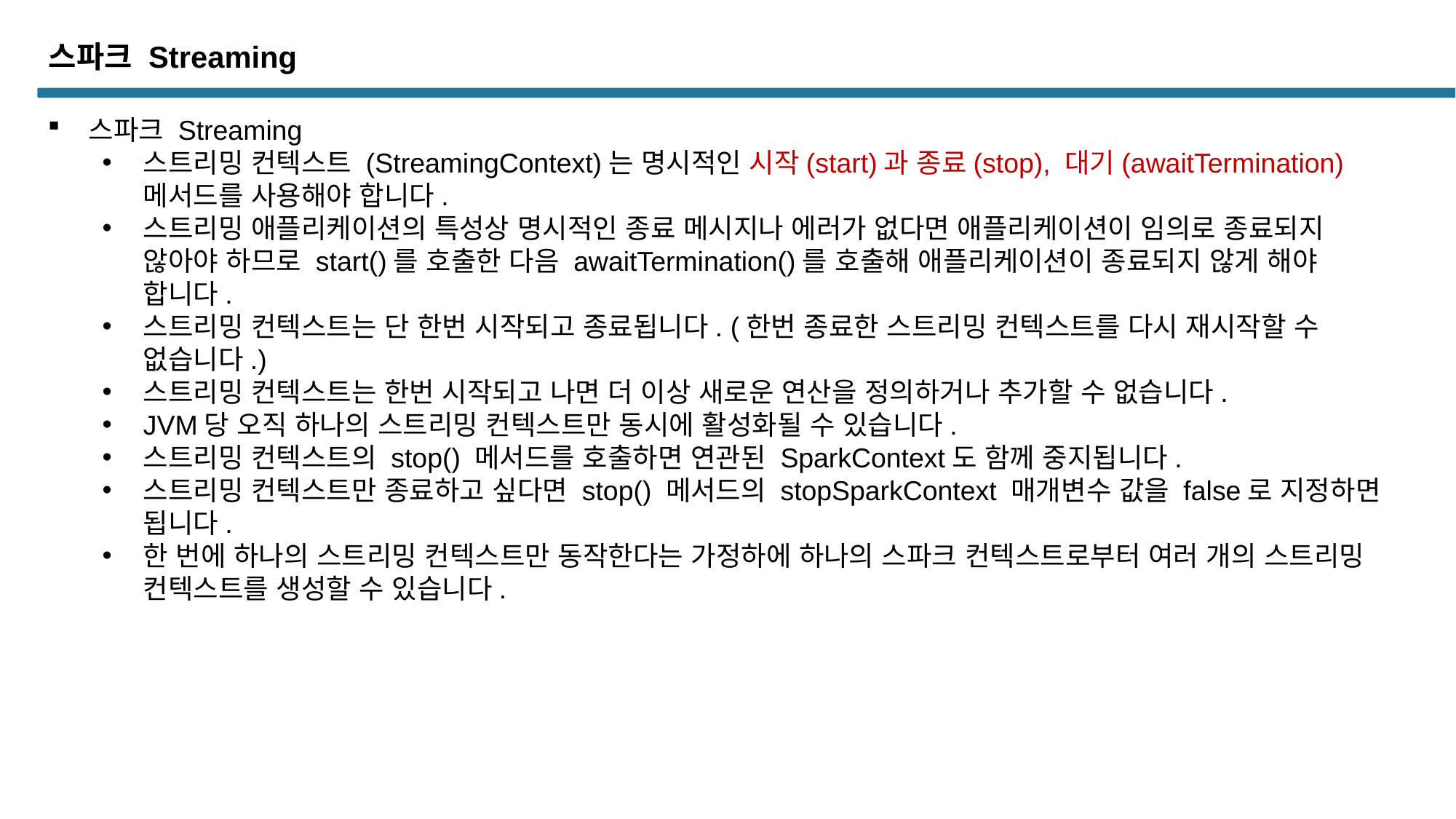

스파크 Streaming
스파크 Streaming
스트리밍 컨텍스트 (StreamingContext)는 명시적인 시작(start)과 종료(stop), 대기(awaitTermination) 메서드를 사용해야 합니다.
스트리밍 애플리케이션의 특성상 명시적인 종료 메시지나 에러가 없다면 애플리케이션이 임의로 종료되지 않아야 하므로 start()를 호출한 다음 awaitTermination()를 호출해 애플리케이션이 종료되지 않게 해야 합니다.
스트리밍 컨텍스트는 단 한번 시작되고 종료됩니다. (한번 종료한 스트리밍 컨텍스트를 다시 재시작할 수 없습니다.)
스트리밍 컨텍스트는 한번 시작되고 나면 더 이상 새로운 연산을 정의하거나 추가할 수 없습니다.
JVM당 오직 하나의 스트리밍 컨텍스트만 동시에 활성화될 수 있습니다.
스트리밍 컨텍스트의 stop() 메서드를 호출하면 연관된 SparkContext도 함께 중지됩니다.
스트리밍 컨텍스트만 종료하고 싶다면 stop() 메서드의 stopSparkContext 매개변수 값을 false로 지정하면 됩니다.
한 번에 하나의 스트리밍 컨텍스트만 동작한다는 가정하에 하나의 스파크 컨텍스트로부터 여러 개의 스트리밍 컨텍스트를 생성할 수 있습니다.